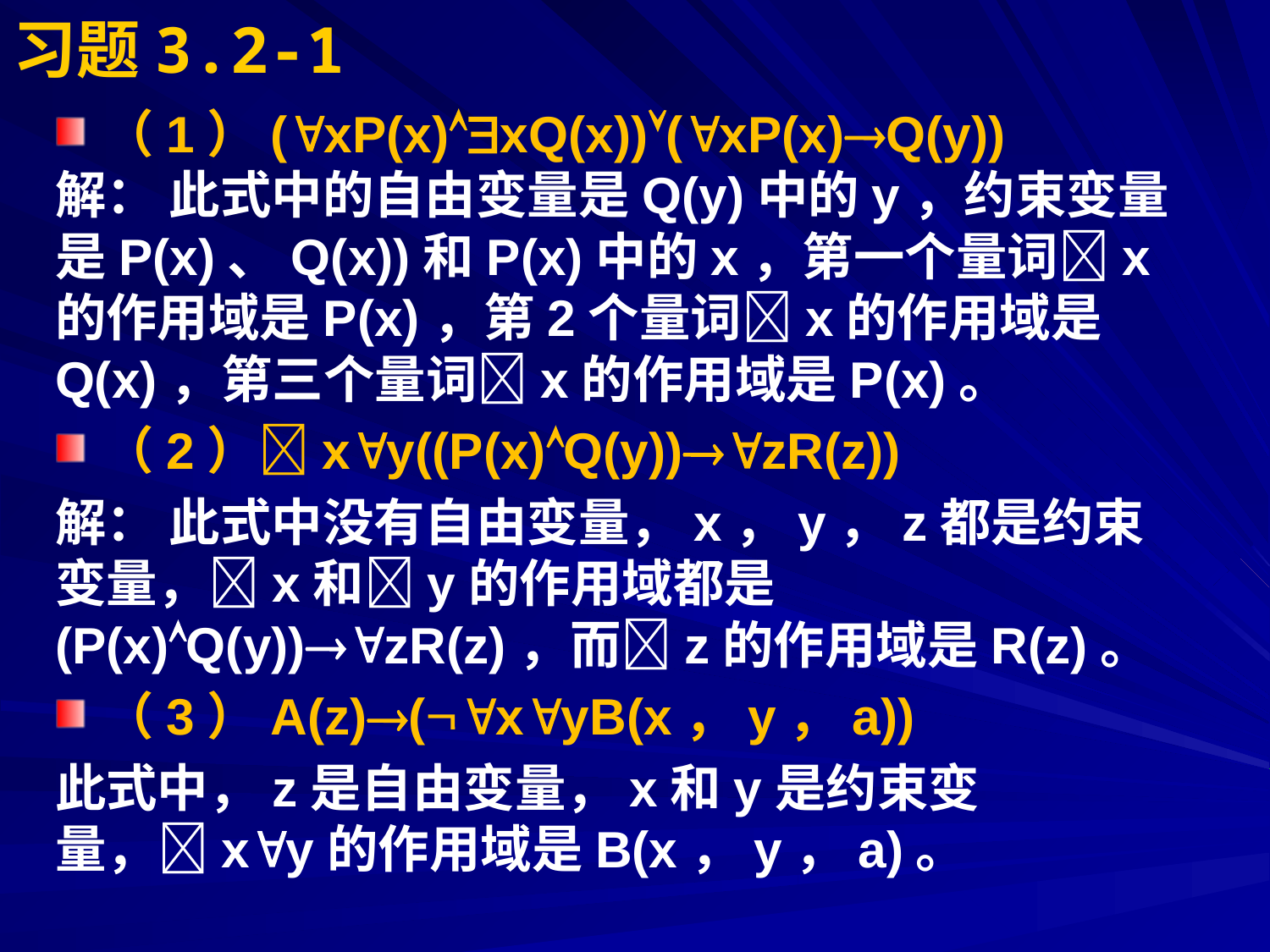

# 习题3.2-1
（1）(∀xP(x)∧∃xQ(x))∨(∀xP(x)→Q(y))
解： 此式中的自由变量是Q(y)中的y，约束变量是P(x)、Q(x))和P(x)中的x，第一个量词∀x的作用域是P(x)，第2个量词∃x的作用域是Q(x)，第三个量词∀x的作用域是P(x)。
（2）∃x∀y((P(x)∧Q(y))→∀zR(z))
解： 此式中没有自由变量，x，y，z都是约束变量，∃x和∀y的作用域都是 (P(x)∧Q(y))→∀zR(z)，而∀z的作用域是R(z)。
（3）A(z)→(¬∀x∀yB(x，y，a))
此式中，z是自由变量，x和y是约束变量，∀x∀y的作用域是B(x，y，a)。